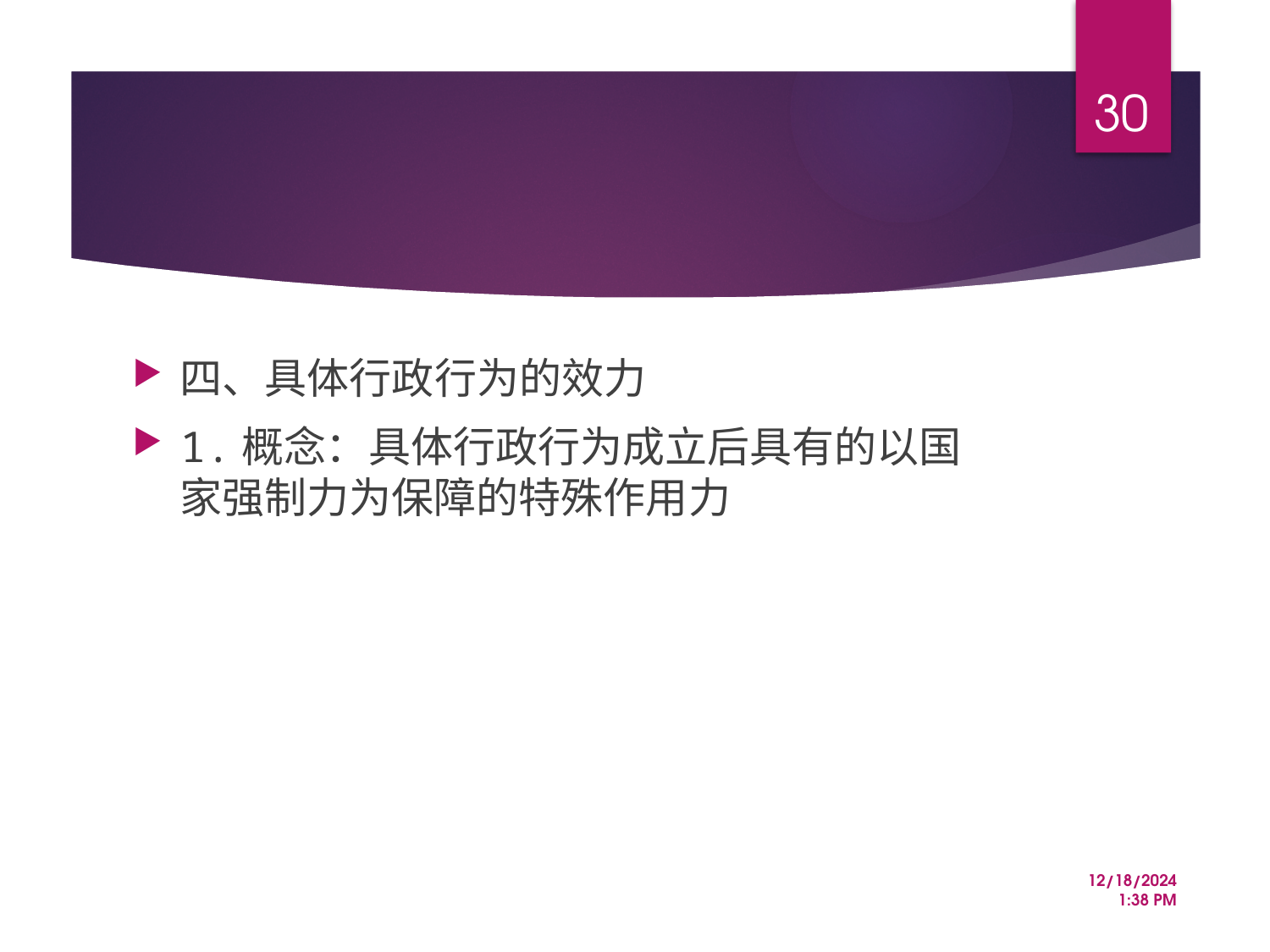

30
#
四、具体行政行为的效力
1.概念：具体行政行为成立后具有的以国家强制力为保障的特殊作用力

12/18/2024 1:38 PM